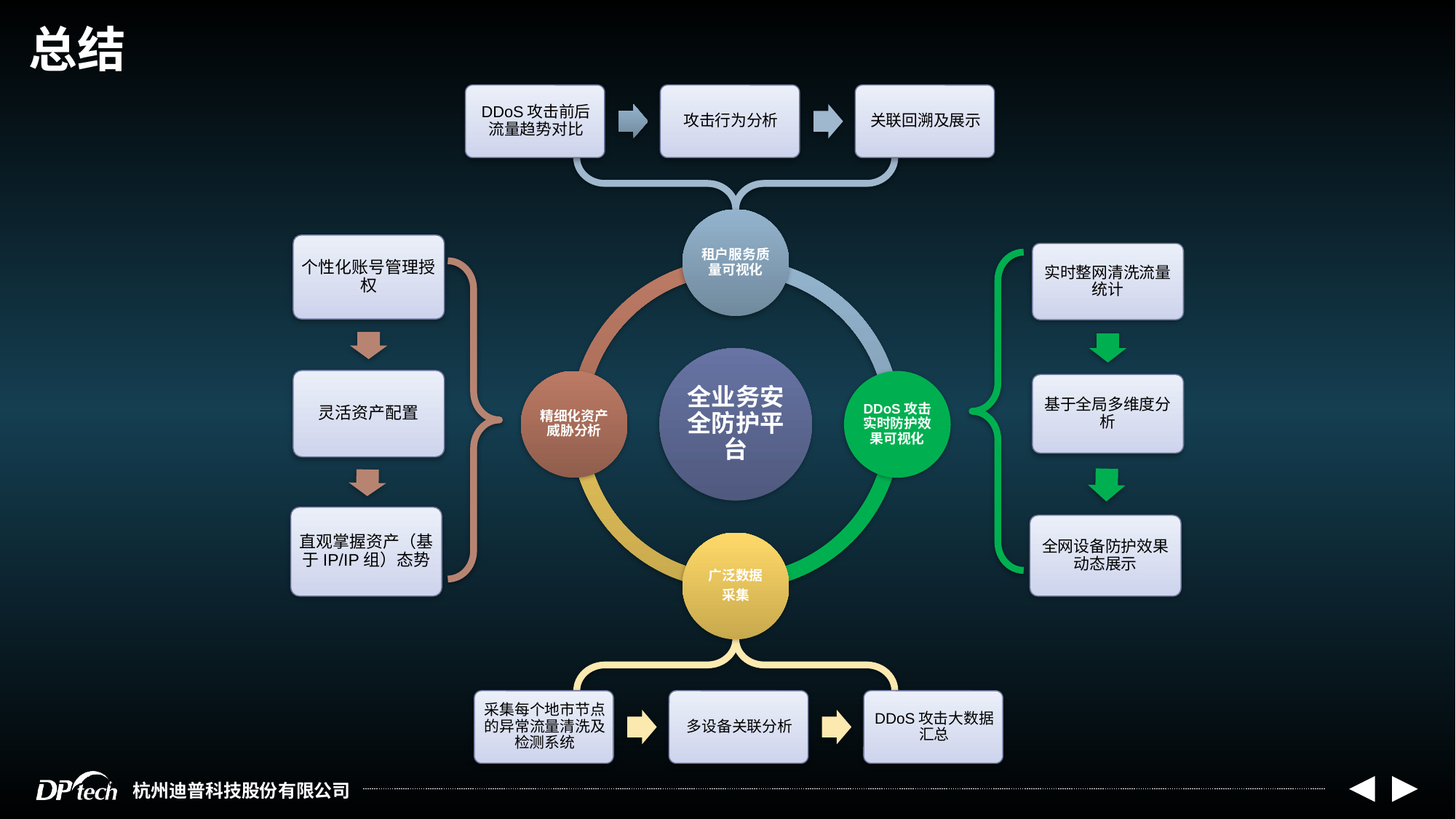

总结

DDoS攻击前后流量趋势对比

攻击行为分析

关联回溯及展示
全业务安全防护平台
租户服务质量可视化
DDoS攻击实时防护效果可视化
广泛数据
采集
精细化资产威胁分析
个性化账号管理授权

灵活资产配置

直观掌握资产（基于IP/IP组）态势
实时整网清洗流量统计

基于全局多维度分析

全网设备防护效果动态展示

采集每个地市节点的异常流量清洗及检测系统

多设备关联分析

DDoS攻击大数据汇总